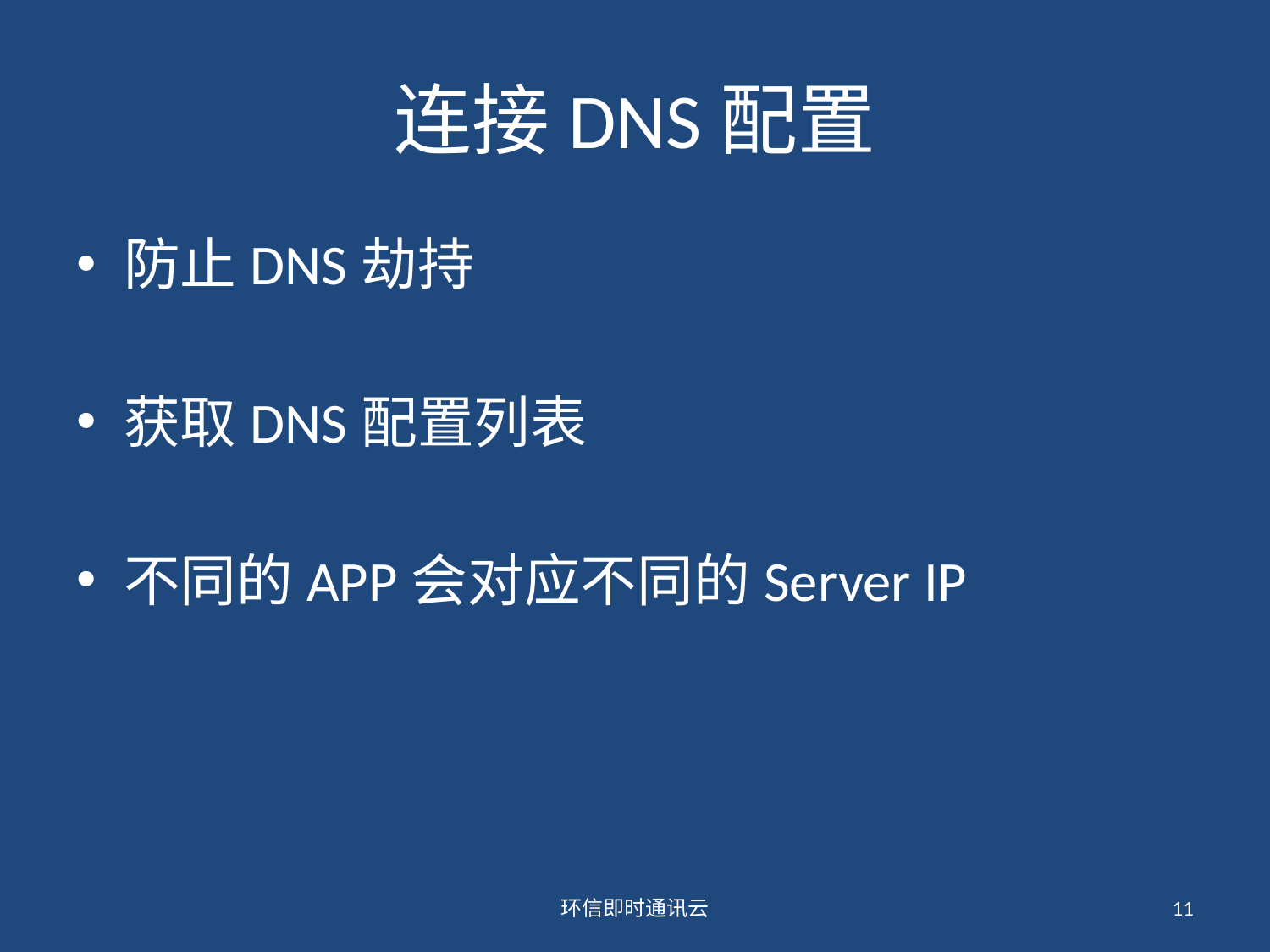

# 连接DNS配置
防止DNS劫持

获取DNS配置列表

不同的APP会对应不同的Server IP

环信即时通讯云
11